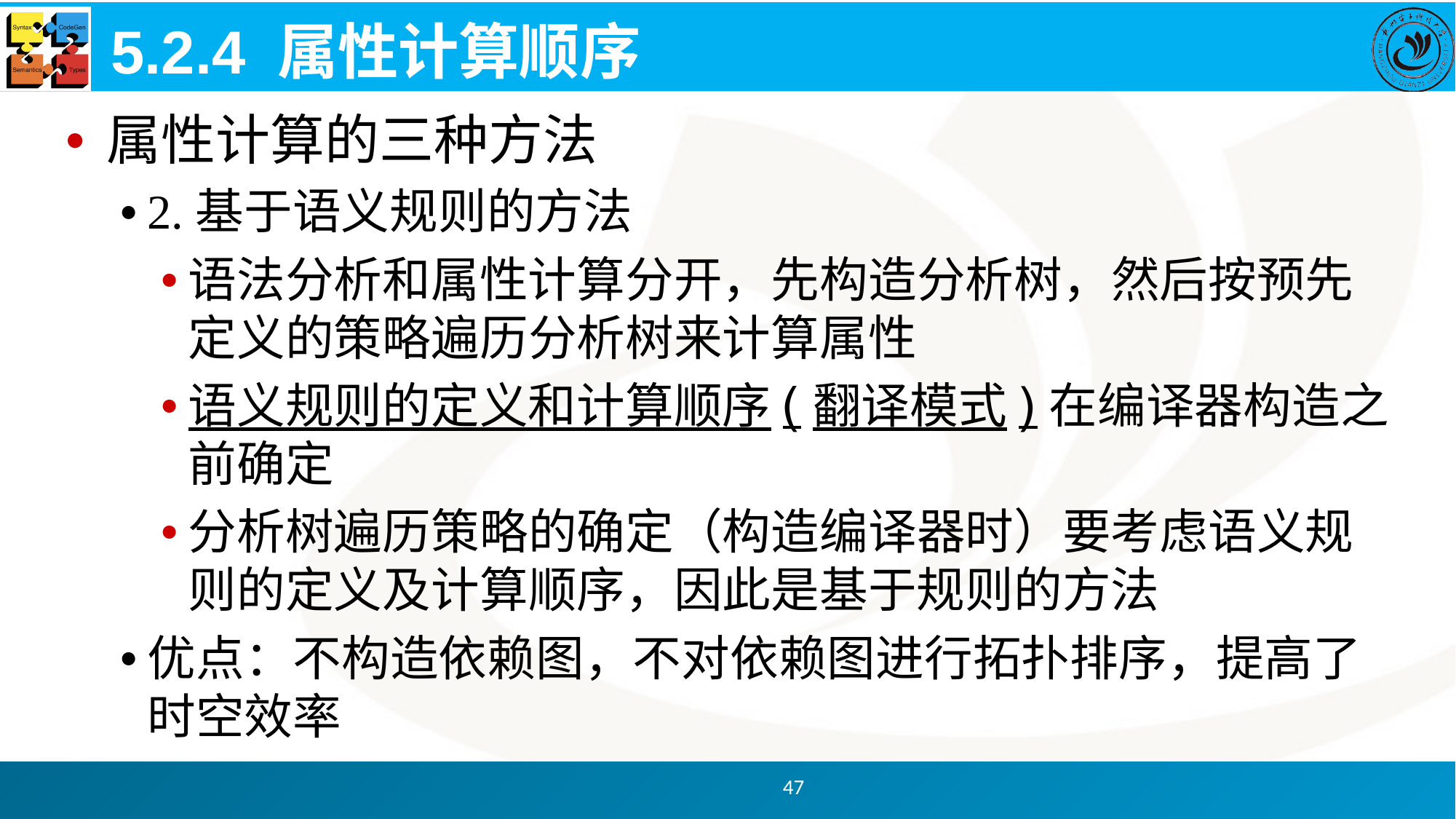

# 5.2.4 属性计算顺序
属性计算的三种方法
2.基于语义规则的方法
语法分析和属性计算分开，先构造分析树，然后按预先定义的策略遍历分析树来计算属性
语义规则的定义和计算顺序(翻译模式)在编译器构造之前确定
分析树遍历策略的确定（构造编译器时）要考虑语义规则的定义及计算顺序，因此是基于规则的方法
优点：不构造依赖图，不对依赖图进行拓扑排序，提高了时空效率
47